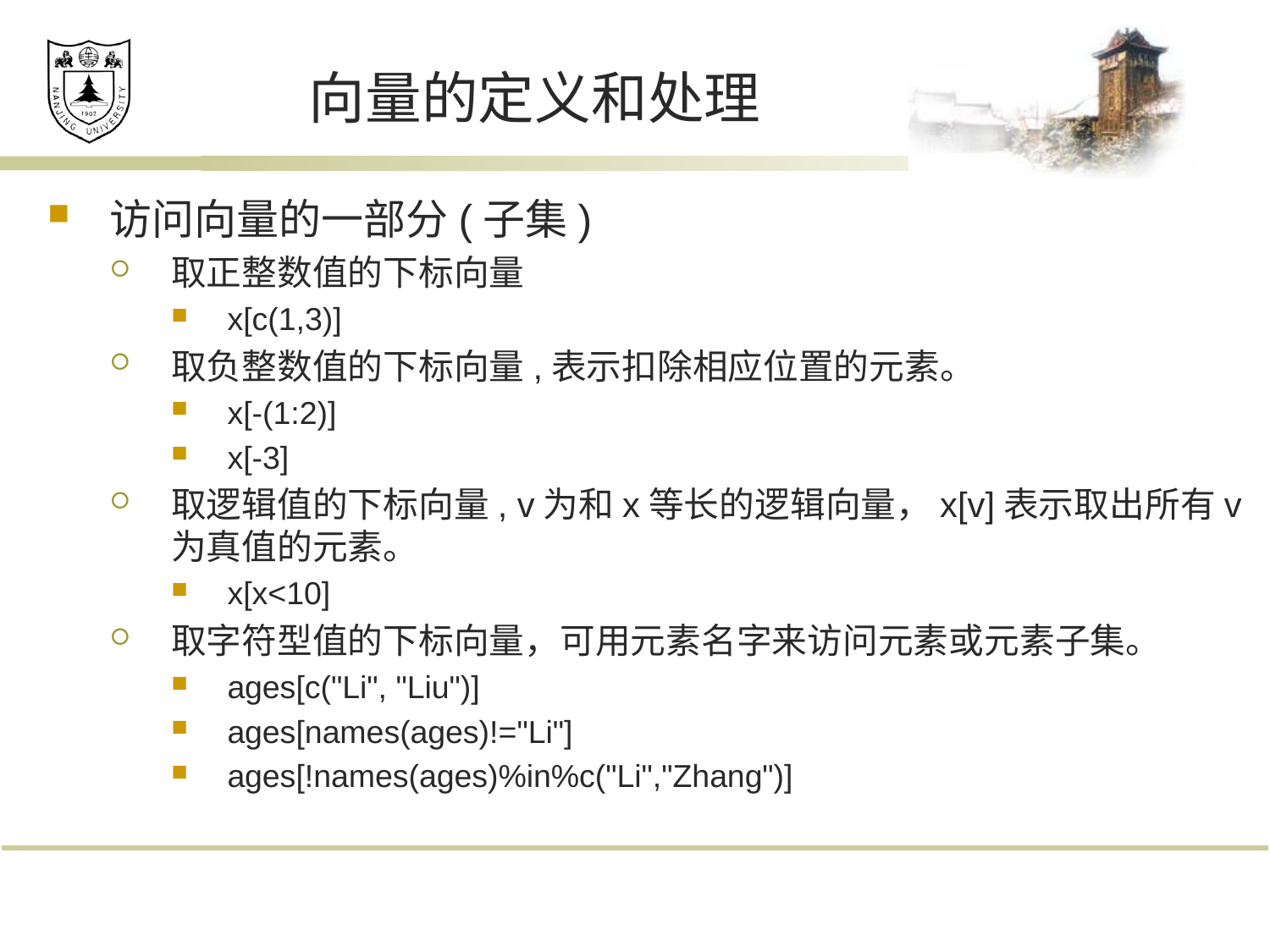

# 向量的定义和处理
访问向量的一部分(子集)
取正整数值的下标向量
x[c(1,3)]
取负整数值的下标向量,表示扣除相应位置的元素。
x[-(1:2)]
x[-3]
取逻辑值的下标向量, v为和x等长的逻辑向量，x[v]表示取出所有v为真值的元素。
x[x<10]
取字符型值的下标向量，可用元素名字来访问元素或元素子集。
ages[c("Li", "Liu")]
ages[names(ages)!="Li"]
ages[!names(ages)%in%c("Li","Zhang")]